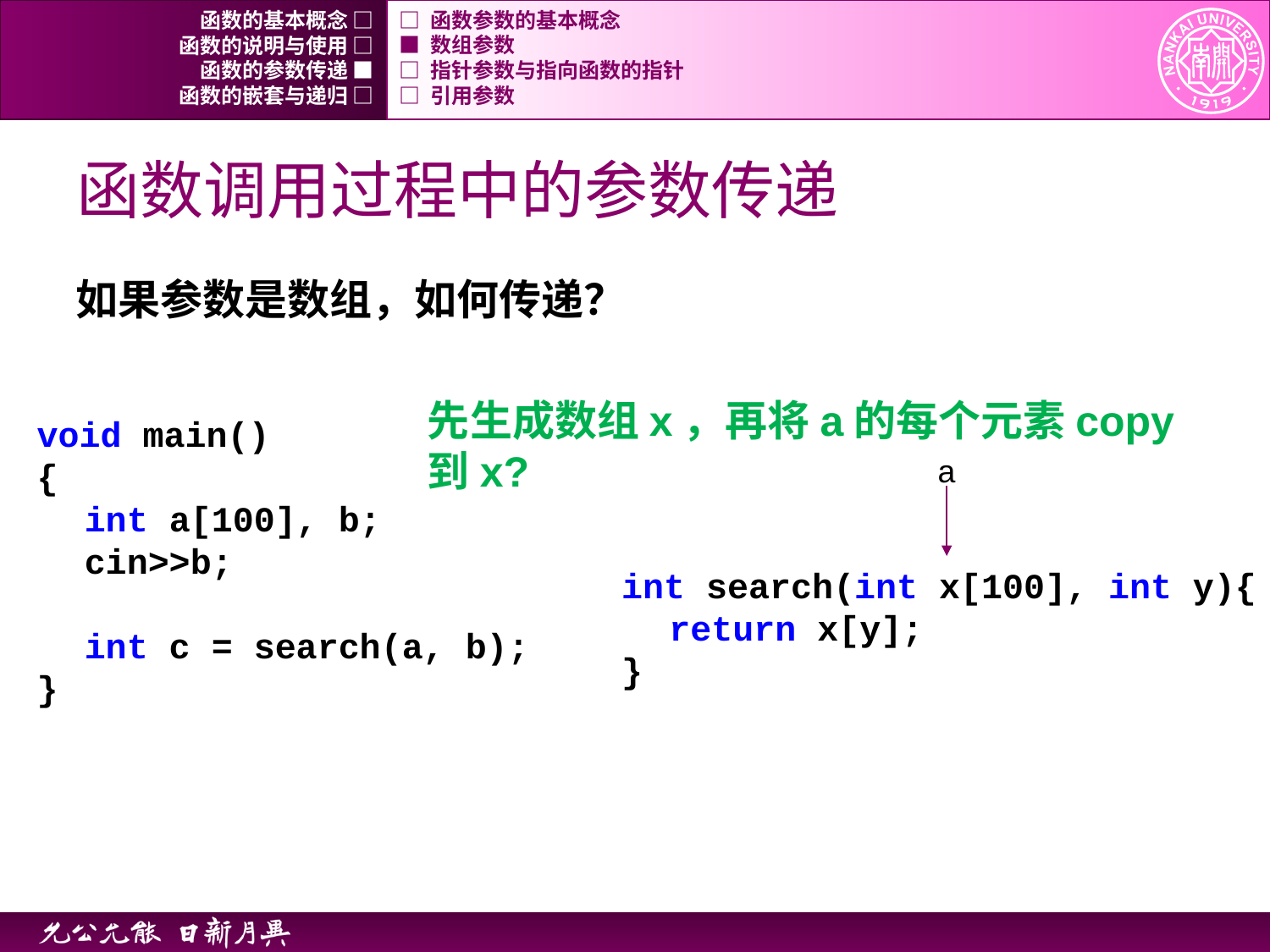

函数的基本概念 □
□ 函数参数的基本概念
函数的说明与使用 □
■ 数组参数
函数的参数传递 ■
□ 指针参数与指向函数的指针
函数的嵌套与递归 □
□ 引用参数
# 函数调用过程中的参数传递
如果参数是数组，如何传递？
先生成数组x，再将a的每个元素copy到x?
void main()
{
	int a[100], b;
	cin>>b;

	int c = search(a, b);
}

a
int search(int x[100], int y){
	return x[y];
}